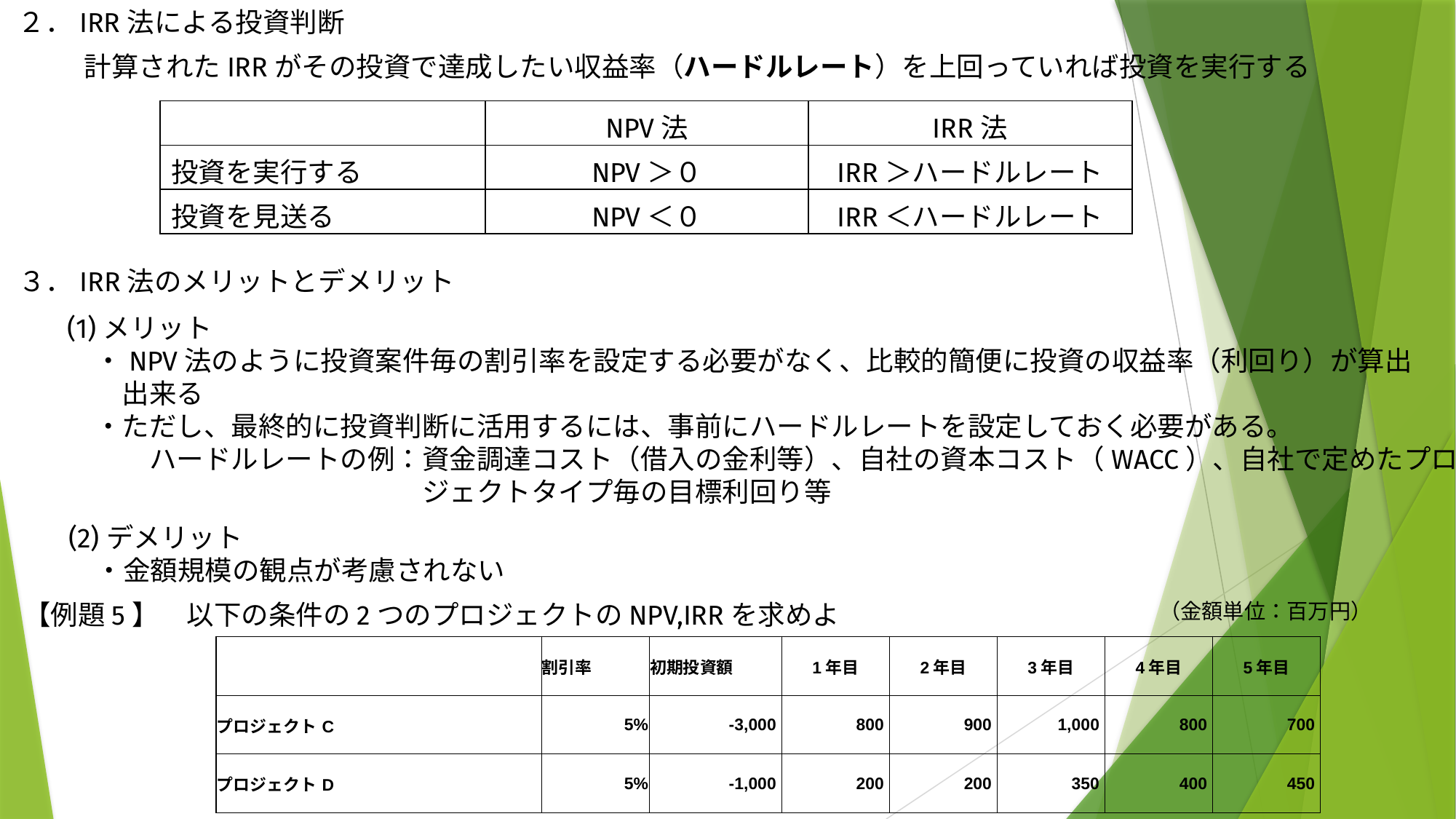

２．IRR法による投資判断
計算されたIRRがその投資で達成したい収益率（ハードルレート）を上回っていれば投資を実行する
|  | NPV法 | IRR法 |
| --- | --- | --- |
| 投資を実行する | NPV＞０ | IRR＞ハードルレート |
| 投資を見送る | NPV＜０ | IRR＜ハードルレート |
３．IRR法のメリットとデメリット
(1)メリット
　・NPV法のように投資案件毎の割引率を設定する必要がなく、比較的簡便に投資の収益率（利回り）が算出
　　出来る
　・ただし、最終的に投資判断に活用するには、事前にハードルレートを設定しておく必要がある。
　　　ハードルレートの例：資金調達コスト（借入の金利等）、自社の資本コスト（WACC）、自社で定めたプロ
　　　　　　　　　　　　　ジェクトタイプ毎の目標利回り等
(2)デメリット
　・金額規模の観点が考慮されない
（金額単位：百万円）

【例題5】　以下の条件の2つのプロジェクトのNPV,IRRを求めよ
|  | 割引率 | 初期投資額 | 1年目 | 2年目 | 3年目 | 4年目 | 5年目 |
| --- | --- | --- | --- | --- | --- | --- | --- |
| プロジェクトC | 5% | -3,000 | 800 | 900 | 1,000 | 800 | 700 |
| プロジェクトD | 5% | -1,000 | 200 | 200 | 350 | 400 | 450 |